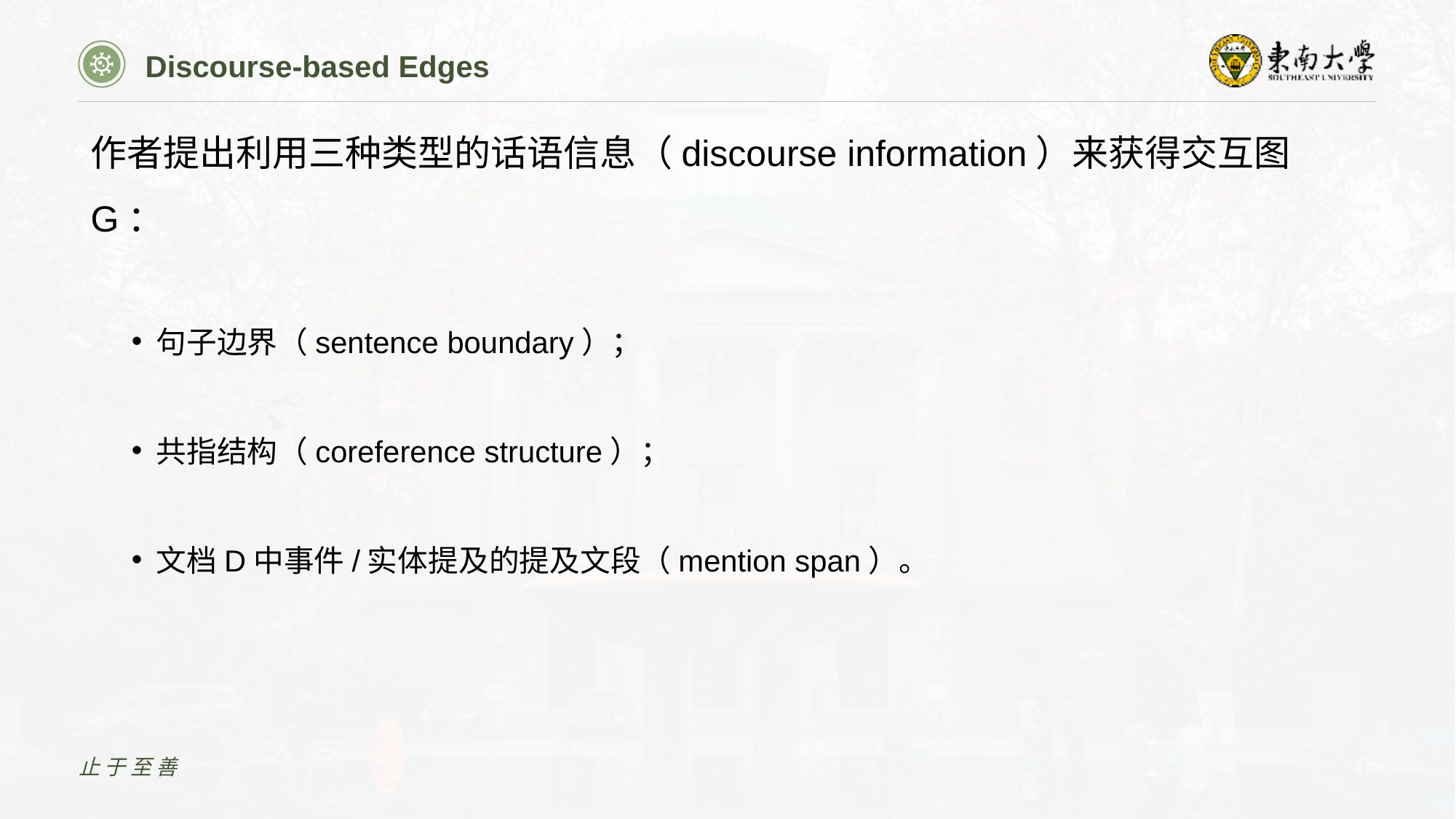

Discourse-based Edges
作者提出利用三种类型的话语信息（discourse information）来获得交互图G：

 句子边界（sentence boundary）；

 共指结构（coreference structure）；

 文档D中事件/实体提及的提及文段（mention span）。

止于至善
11